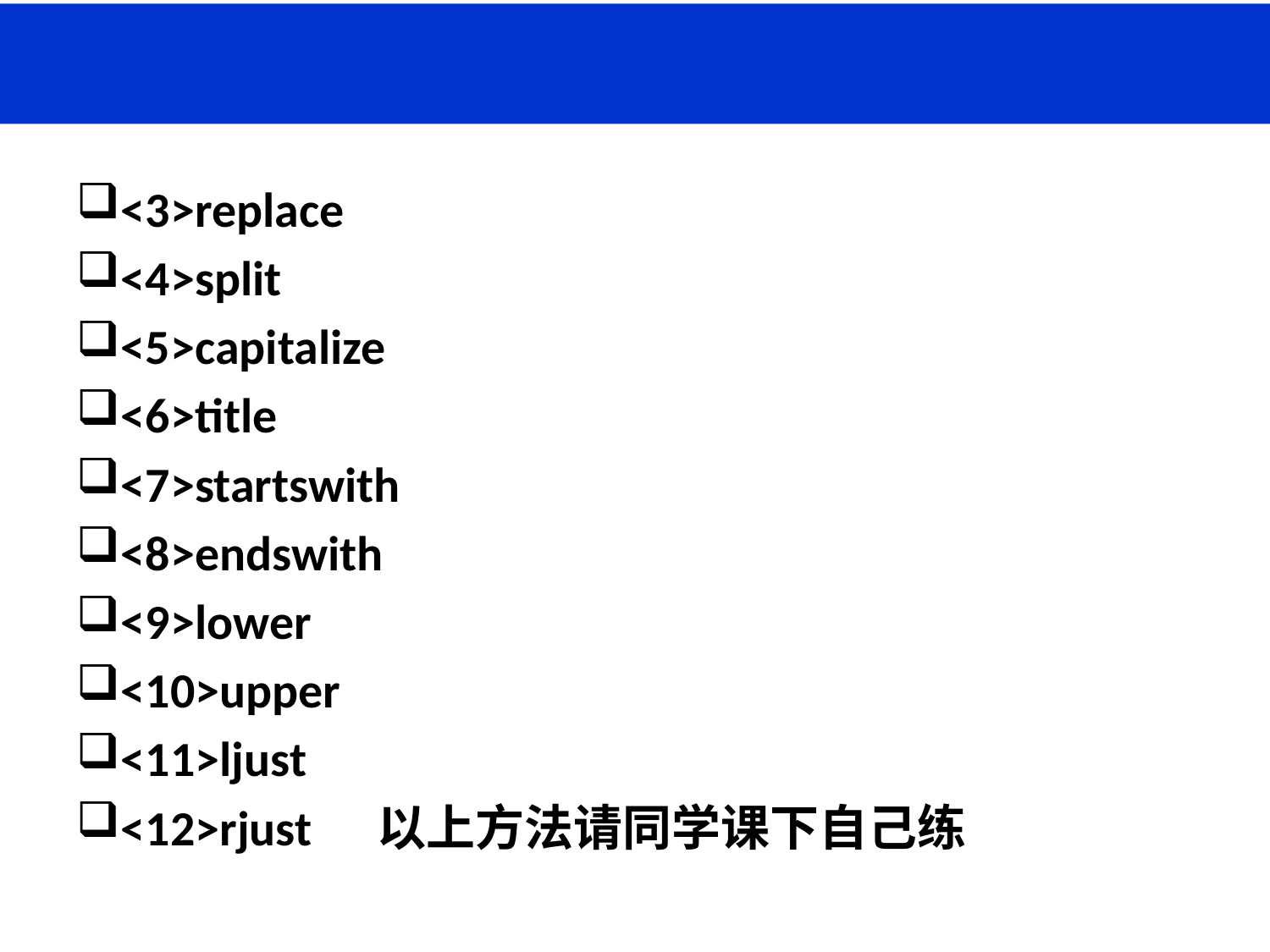

<3>replace
<4>split
<5>capitalize
<6>title
<7>startswith
<8>endswith
<9>lower
<10>upper
<11>ljust
<12>rjust     以上方法请同学课下自己练